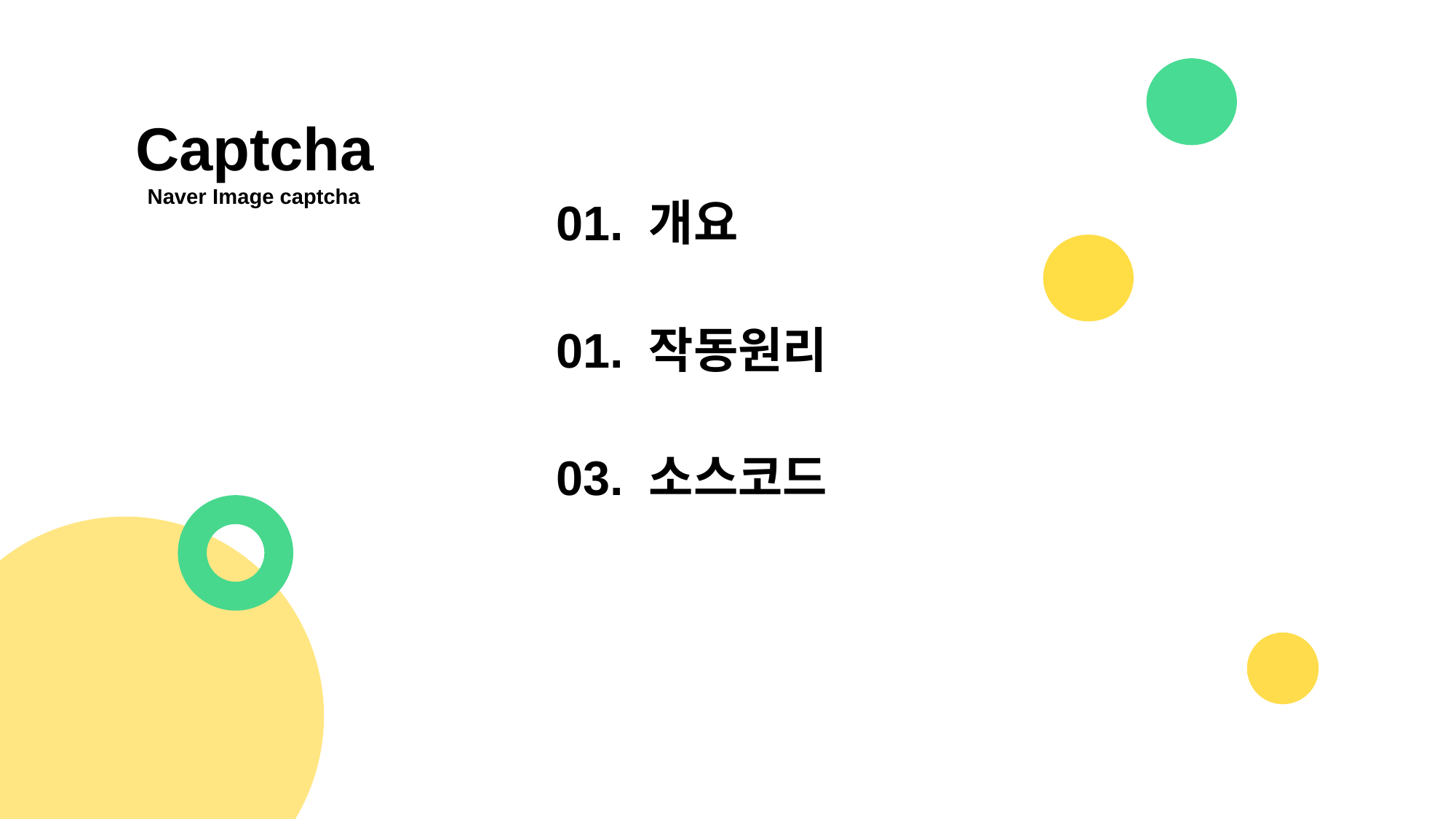

Captcha
  Naver Image captcha

01. 개요

01. 작동원리

03. 소스코드